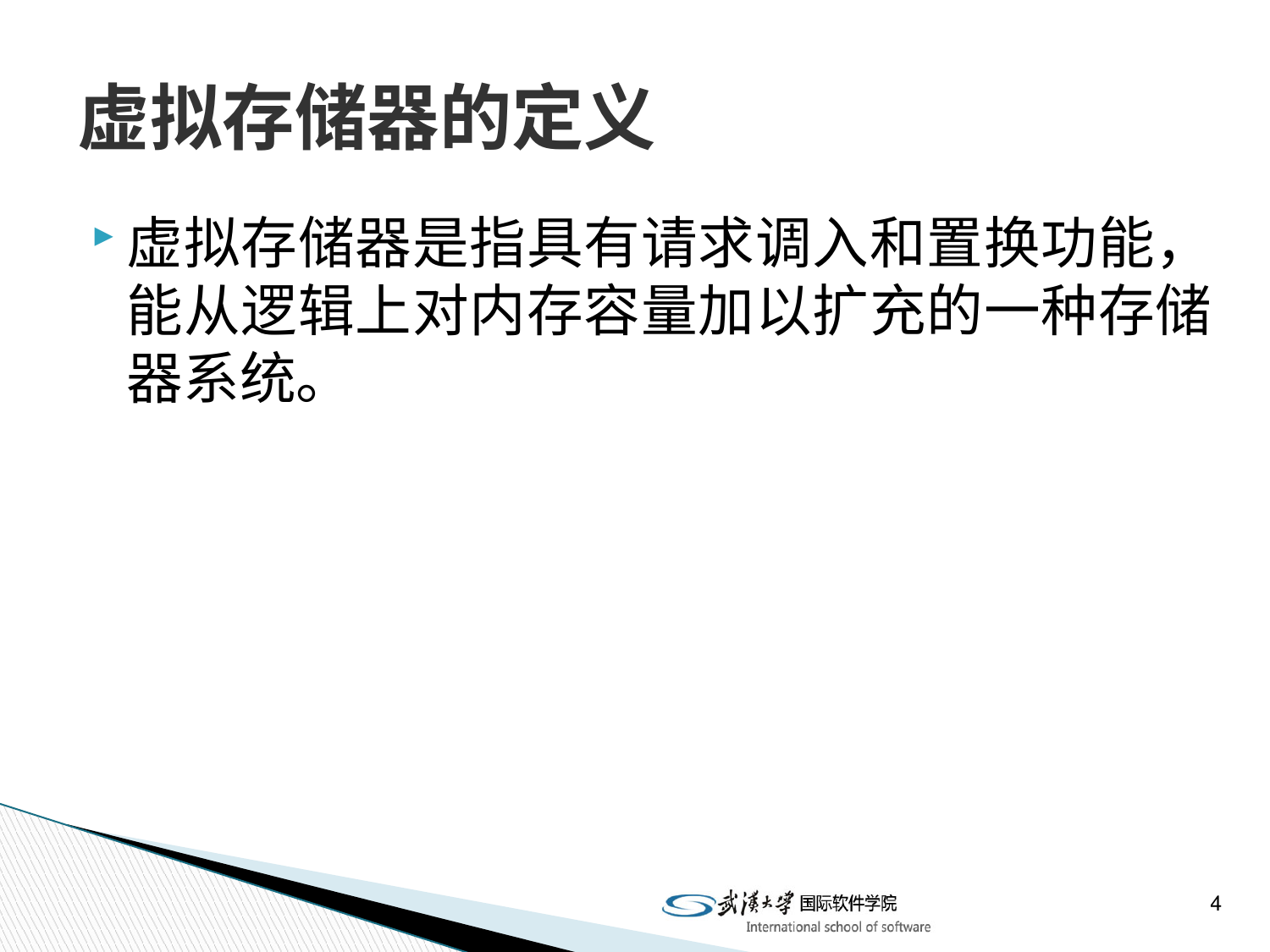

# 虚拟存储器的定义
虚拟存储器是指具有请求调入和置换功能，能从逻辑上对内存容量加以扩充的一种存储器系统。